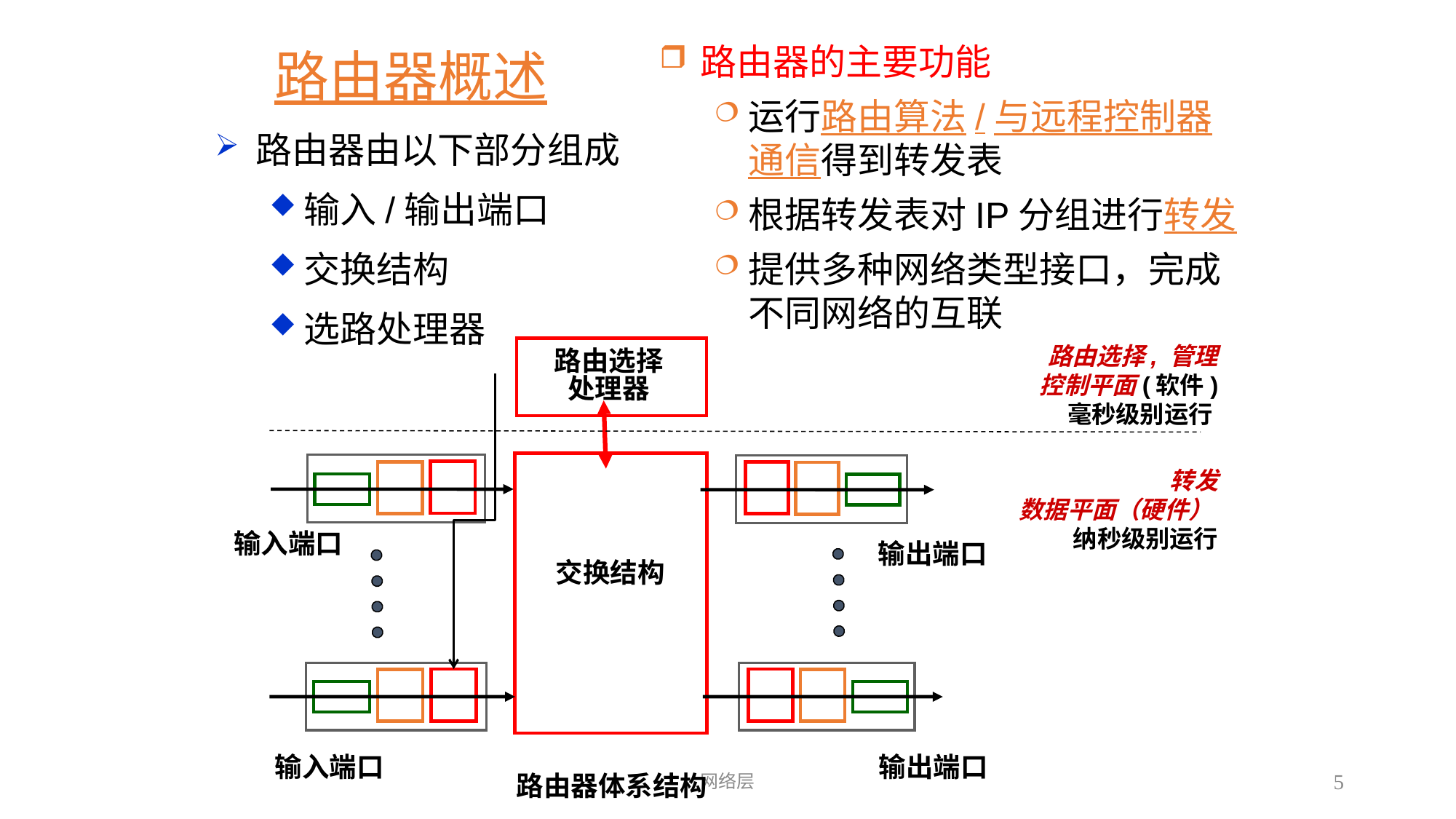

路由器的主要功能
运行路由算法/与远程控制器通信得到转发表
根据转发表对IP分组进行转发
提供多种网络类型接口，完成不同网络的互联

路由器概述
路由器由以下部分组成
输入/输出端口
交换结构
选路处理器
路由选择, 管理
控制平面(软件)
毫秒级别运行

路由选择
处理器

交换结构

转发
数据平面（硬件）
纳秒级别运行
输入端口
输出端口

输入端口
输出端口
路由器体系结构
网络层
5